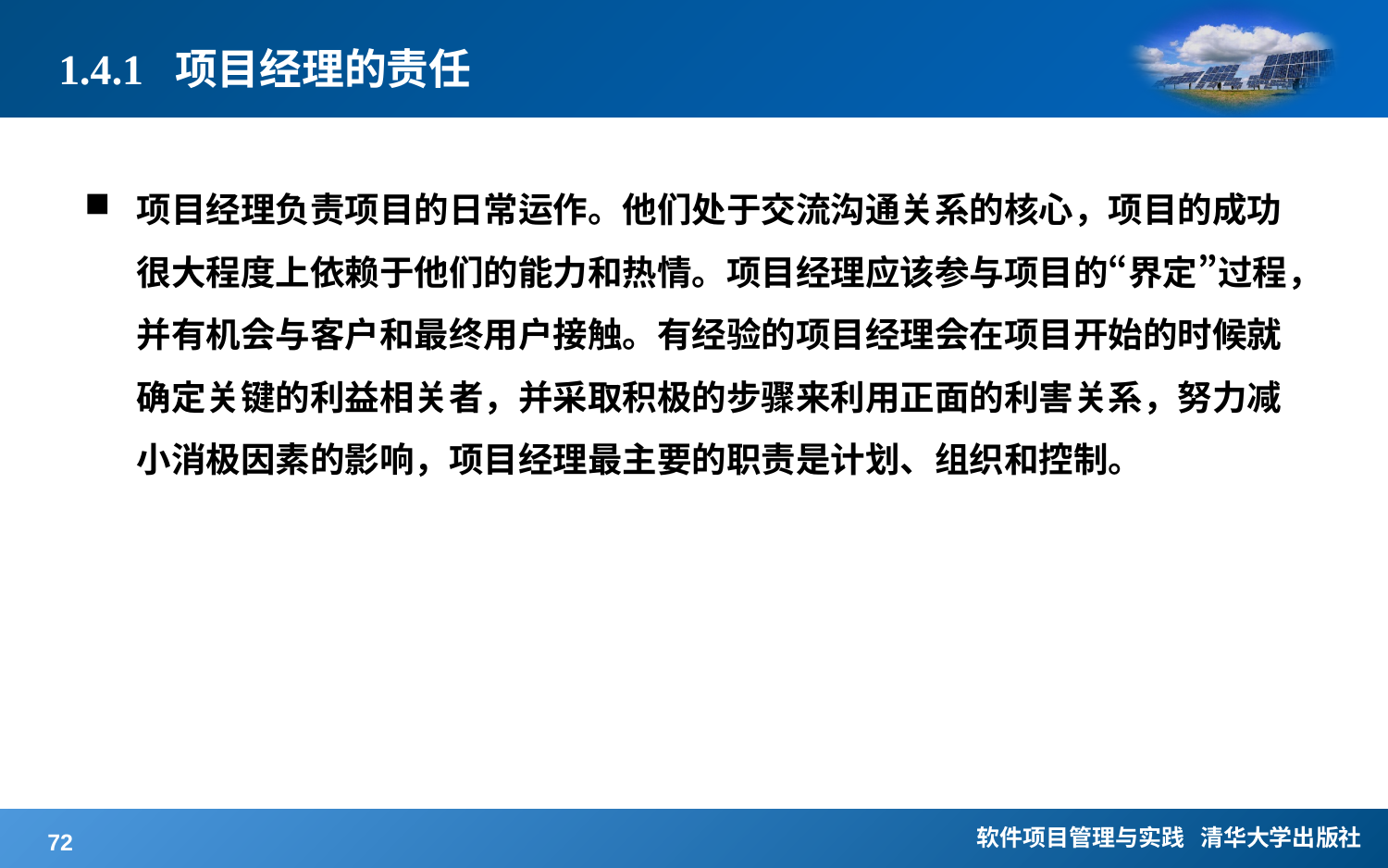

# 1.4.1  项目经理的责任
项目经理负责项目的日常运作。他们处于交流沟通关系的核心，项目的成功很大程度上依赖于他们的能力和热情。项目经理应该参与项目的“界定”过程，并有机会与客户和最终用户接触。有经验的项目经理会在项目开始的时候就确定关键的利益相关者，并采取积极的步骤来利用正面的利害关系，努力减小消极因素的影响，项目经理最主要的职责是计划、组织和控制。